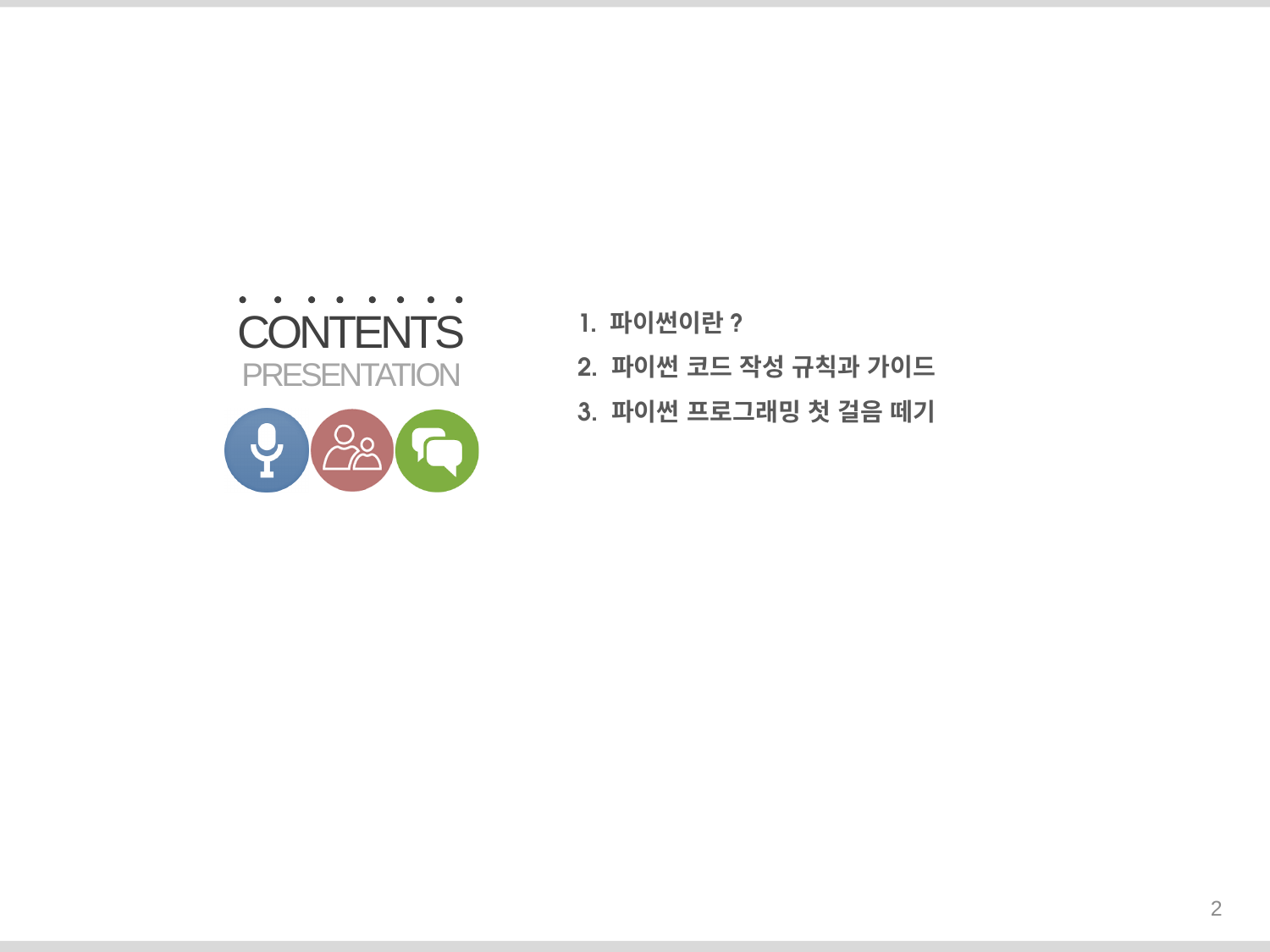

1. 파이썬이란?
2. 파이썬 코드 작성 규칙과 가이드
3. 파이썬 프로그래밍 첫 걸음 떼기
2